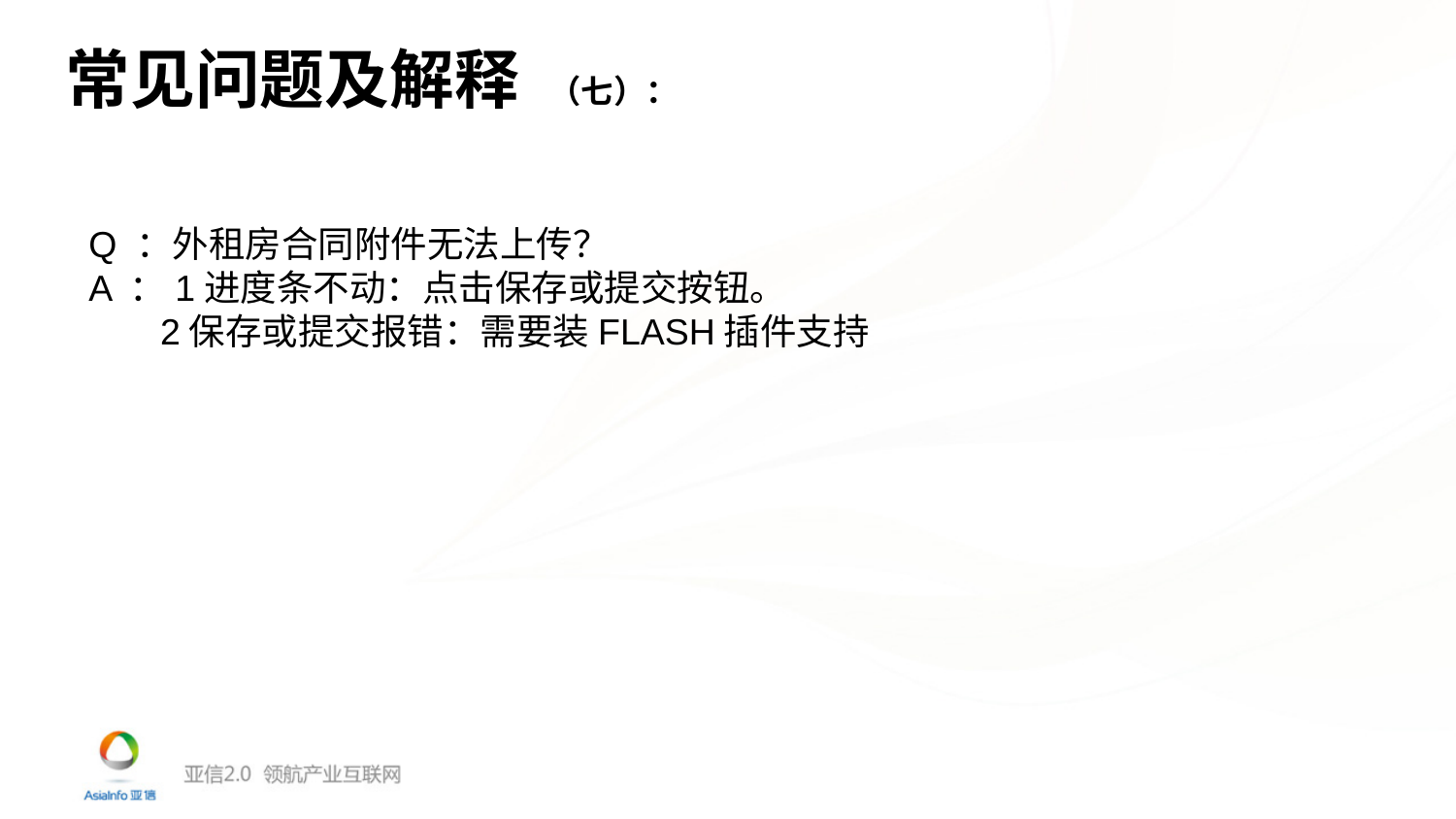

常见问题及解释  （七）：
Q ：外租房合同附件无法上传？
A ：1进度条不动：点击保存或提交按钮。
       2保存或提交报错：需要装FLASH插件支持